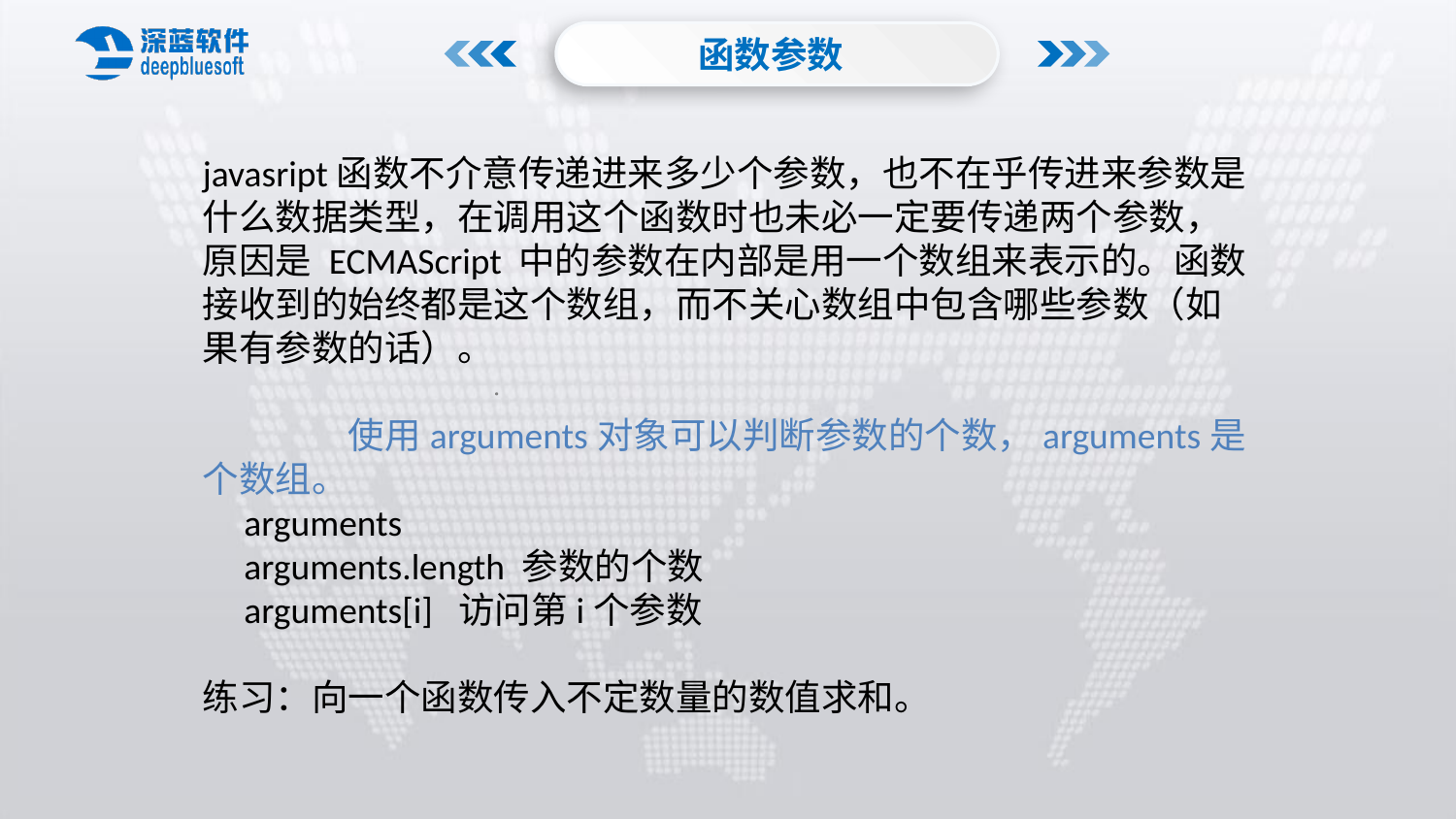

函数参数

javasript函数不介意传递进来多少个参数，也不在乎传进来参数是什么数据类型，在调用这个函数时也未必一定要传递两个参数，原因是 ECMAScript 中的参数在内部是用一个数组来表示的。函数接收到的始终都是这个数组，而不关心数组中包含哪些参数（如果有参数的话）。

	使用arguments对象可以判断参数的个数，arguments是个数组。
     arguments
     arguments.length 参数的个数
     arguments[i]  访问第i个参数

练习：向一个函数传入不定数量的数值求和。